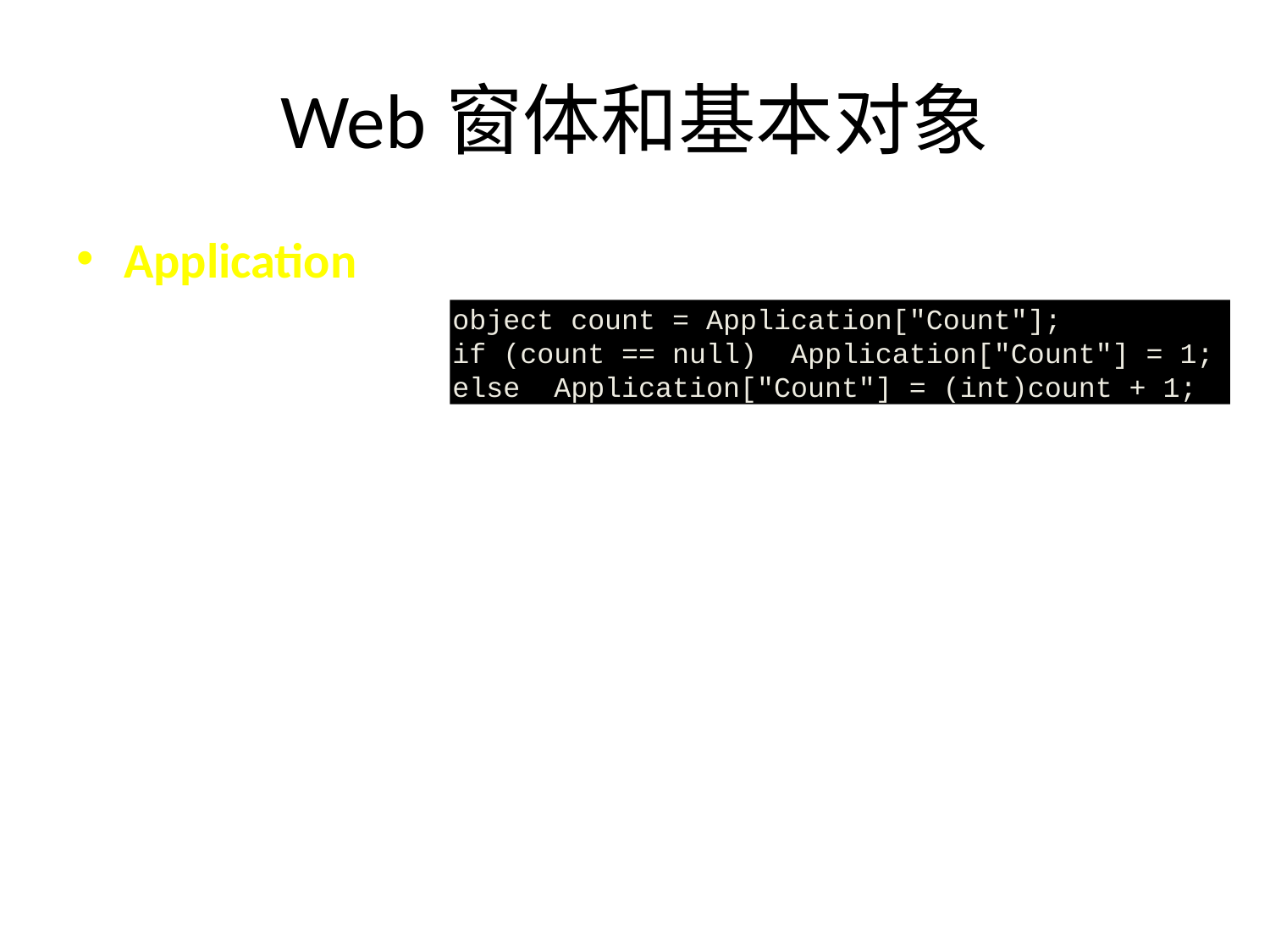

# Web窗体和基本对象
Application
object count = Application["Count"];
if (count == null)  Application["Count"] = 1;
else  Application["Count"] = (int)count + 1;
13